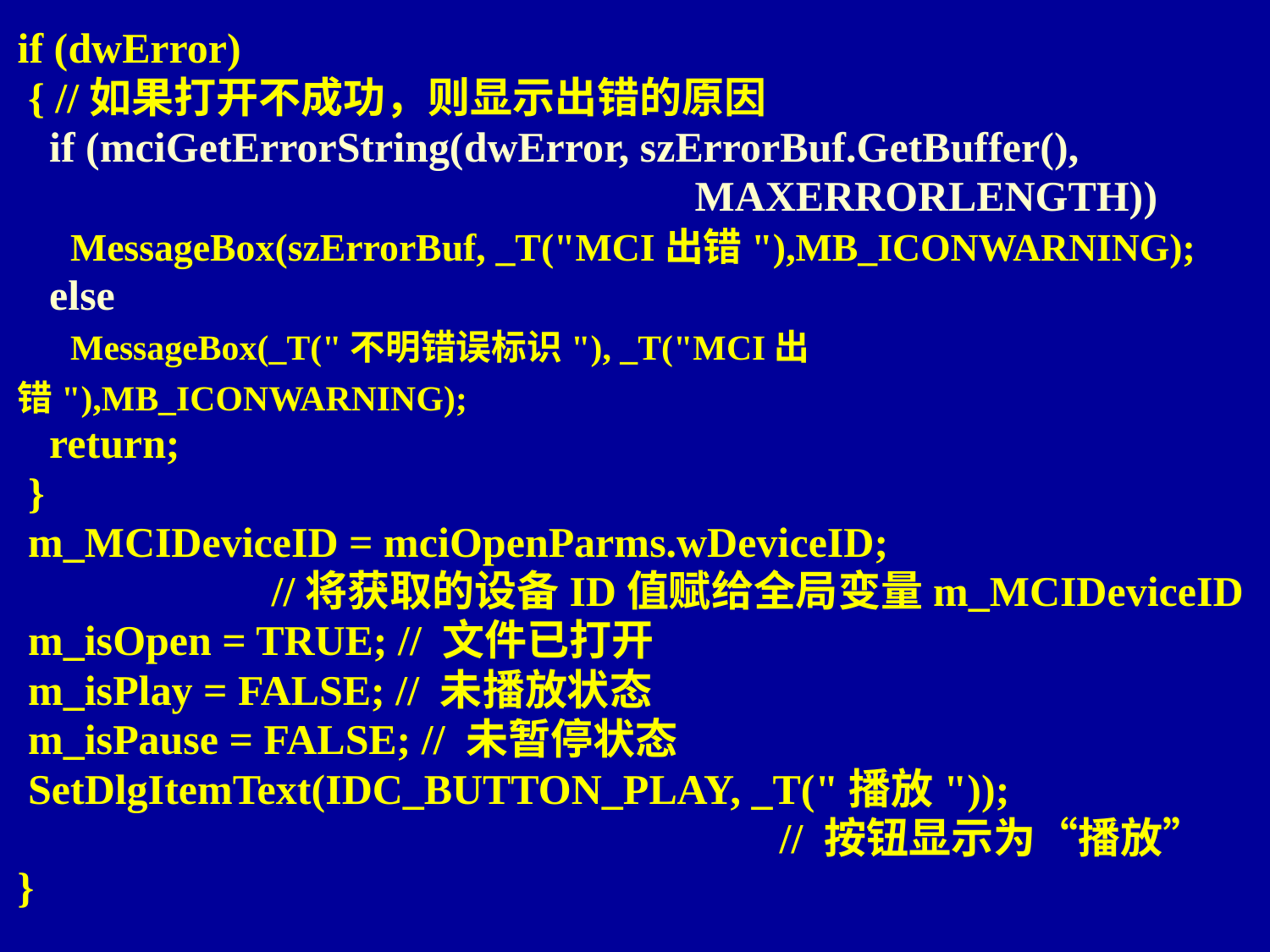

if (dwError)
 { //如果打开不成功，则显示出错的原因
   if (mciGetErrorString(dwError, szErrorBuf.GetBuffer(),
                                                                MAXERRORLENGTH))
     MessageBox(szErrorBuf, _T("MCI出错"),MB_ICONWARNING);
   else
     MessageBox(_T("不明错误标识"), _T("MCI出错"),MB_ICONWARNING);
   return;
 }
 m_MCIDeviceID = mciOpenParms.wDeviceID;
		//将获取的设备ID值赋给全局变量m_MCIDeviceID
 m_isOpen = TRUE; // 文件已打开
 m_isPlay = FALSE; // 未播放状态
 m_isPause = FALSE; // 未暂停状态
 SetDlgItemText(IDC_BUTTON_PLAY, _T("播放"));
						// 按钮显示为“播放”
}